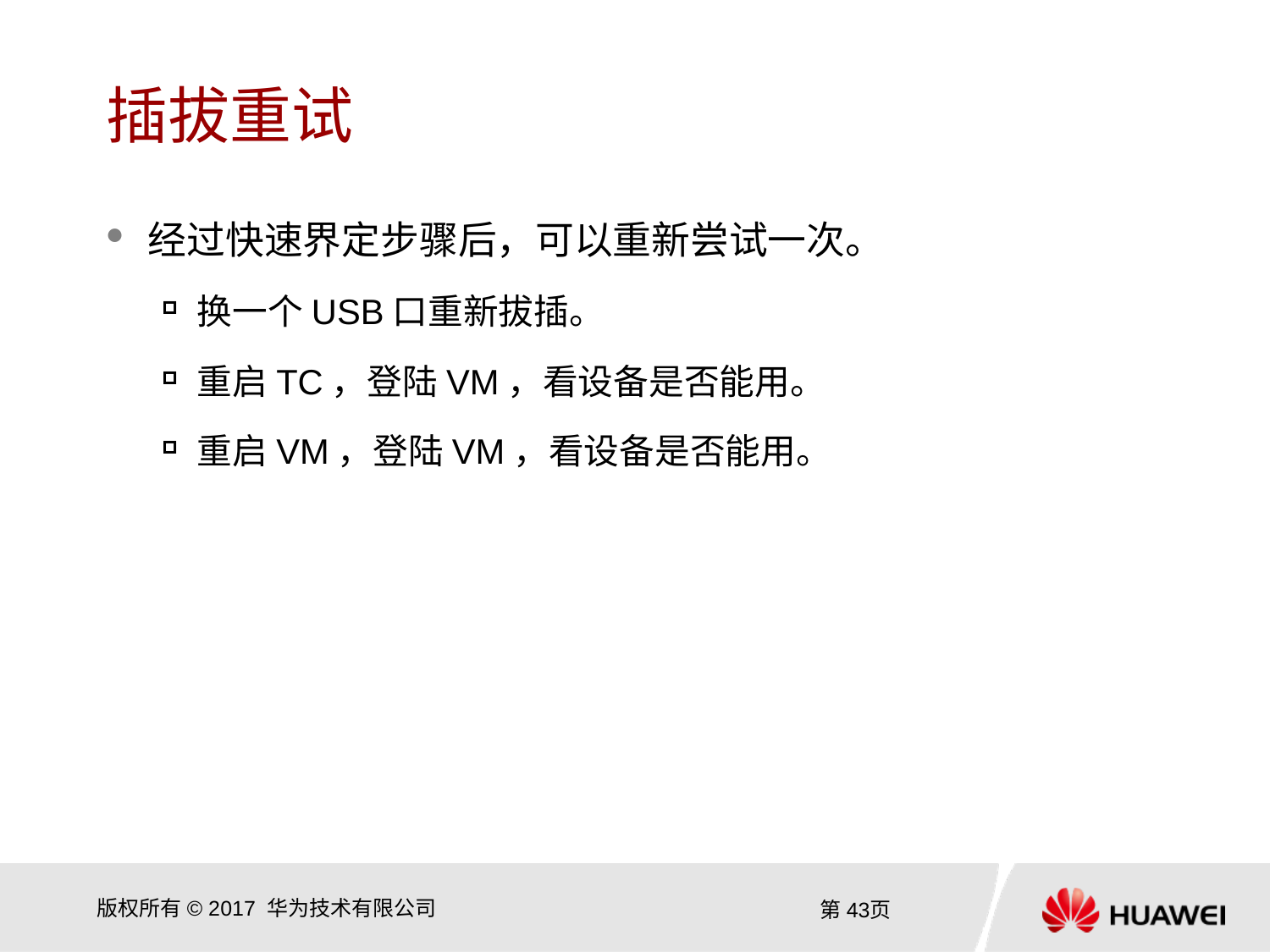

# 插拔重试
经过快速界定步骤后，可以重新尝试一次。
换一个USB口重新拔插。
重启TC，登陆VM，看设备是否能用。
重启VM，登陆VM，看设备是否能用。